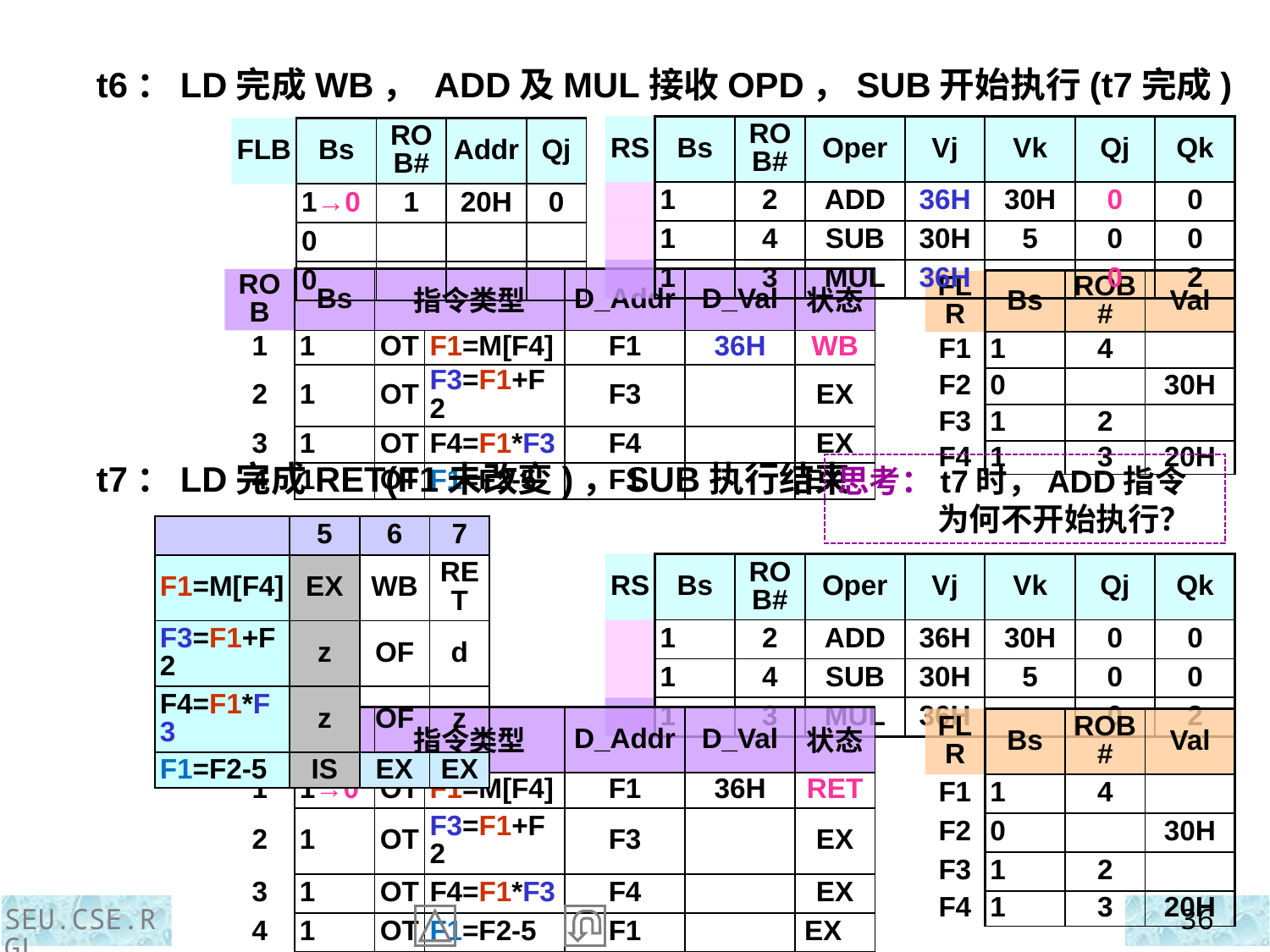

t6：LD完成WB， ADD及MUL接收OPD，SUB开始执行(t7完成)
| RS | Bs | ROB# | Oper | Vj | Vk | Qj | Qk |
| --- | --- | --- | --- | --- | --- | --- | --- |
|  | 1 | 2 | ADD | 36H | 30H | 0 | 0 |
|  | 1 | 4 | SUB | 30H | 5 | 0 | 0 |
|  | 1 | 3 | MUL | 36H |  | 0 | 2 |
| FLB |  | Bs | ROB# | Addr | Qj |
| --- | --- | --- | --- | --- | --- |
|  |  | 1→0 | 1 | 20H | 0 |
|  |  | 0 |  |  |  |
|  |  | 0 |  |  |  |
| ROB | Bs | 指令类型 |  | D\_Addr | D\_Val | 状态 |
| --- | --- | --- | --- | --- | --- | --- |
| 1 | 1 | OT | F1=M[F4] | F1 | 36H | WB |
| 2 | 1 | OT | F3=F1+F2 | F3 |  | EX |
| 3 | 1 | OT | F4=F1\*F3 | F4 |  | EX |
| 4 | 1 | OT | F1=F2-5 | F1 |  | EX |
| FLR | Bs | ROB# | Val |
| --- | --- | --- | --- |
| F1 | 1 | 4 |  |
| F2 | 0 |  | 30H |
| F3 | 1 | 2 |  |
| F4 | 1 | 3 | 20H |
    t7：LD完成RET(F1未改变)，SUB执行结束
思考：t7时，ADD指令为何不开始执行？
|  | 5 | 6 | 7 |
| --- | --- | --- | --- |
| F1=M[F4] | EX | WB | RET |
| F3=F1+F2 | z | OF | d |
| F4=F1\*F3 | z | OF | z |
| F1=F2-5 | IS | EX | EX |
| RS | Bs | ROB# | Oper | Vj | Vk | Qj | Qk |
| --- | --- | --- | --- | --- | --- | --- | --- |
|  | 1 | 2 | ADD | 36H | 30H | 0 | 0 |
|  | 1 | 4 | SUB | 30H | 5 | 0 | 0 |
|  | 1 | 3 | MUL | 36H |  | 0 | 2 |
| ROB | Bs | 指令类型 |  | D\_Addr | D\_Val | 状态 |
| --- | --- | --- | --- | --- | --- | --- |
| 1 | 1→0 | OT | F1=M[F4] | F1 | 36H | RET |
| 2 | 1 | OT | F3=F1+F2 | F3 |  | EX |
| 3 | 1 | OT | F4=F1\*F3 | F4 |  | EX |
| 4 | 1 | OT | F1=F2-5 | F1 |  | EX |
| FLR | Bs | ROB# | Val |
| --- | --- | --- | --- |
| F1 | 1 | 4 |  |
| F2 | 0 |  | 30H |
| F3 | 1 | 2 |  |
| F4 | 1 | 3 | 20H |
SEU.CSE.RGL
36